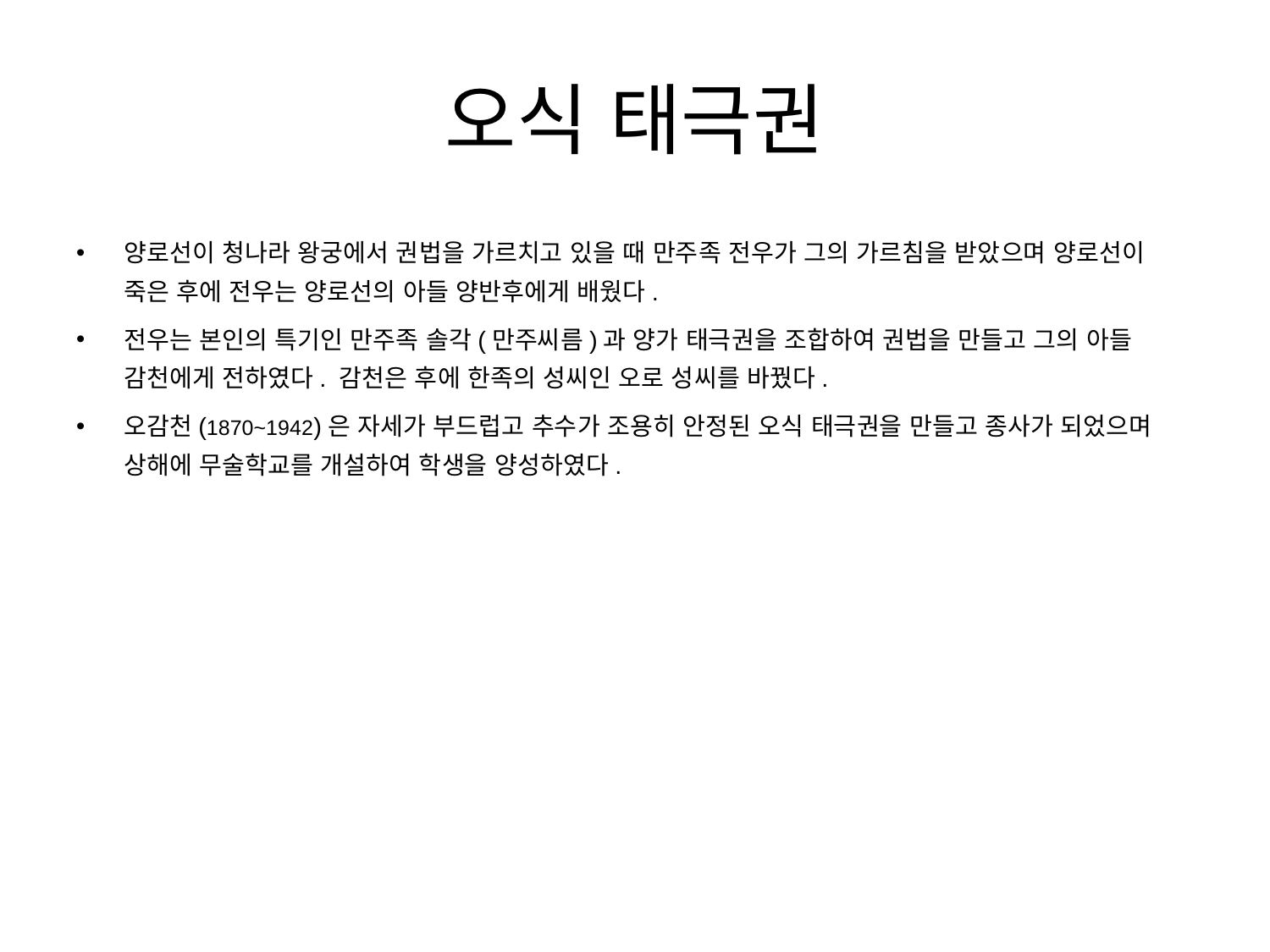

# 오식 태극권
양로선이 청나라 왕궁에서 권법을 가르치고 있을 때 만주족 전우가 그의 가르침을 받았으며 양로선이 죽은 후에 전우는 양로선의 아들 양반후에게 배웠다.
전우는 본인의 특기인 만주족 솔각(만주씨름)과 양가 태극권을 조합하여 권법을 만들고 그의 아들 감천에게 전하였다. 감천은 후에 한족의 성씨인 오로 성씨를 바꿨다.
오감천(1870~1942)은 자세가 부드럽고 추수가 조용히 안정된 오식 태극권을 만들고 종사가 되었으며 상해에 무술학교를 개설하여 학생을 양성하였다.